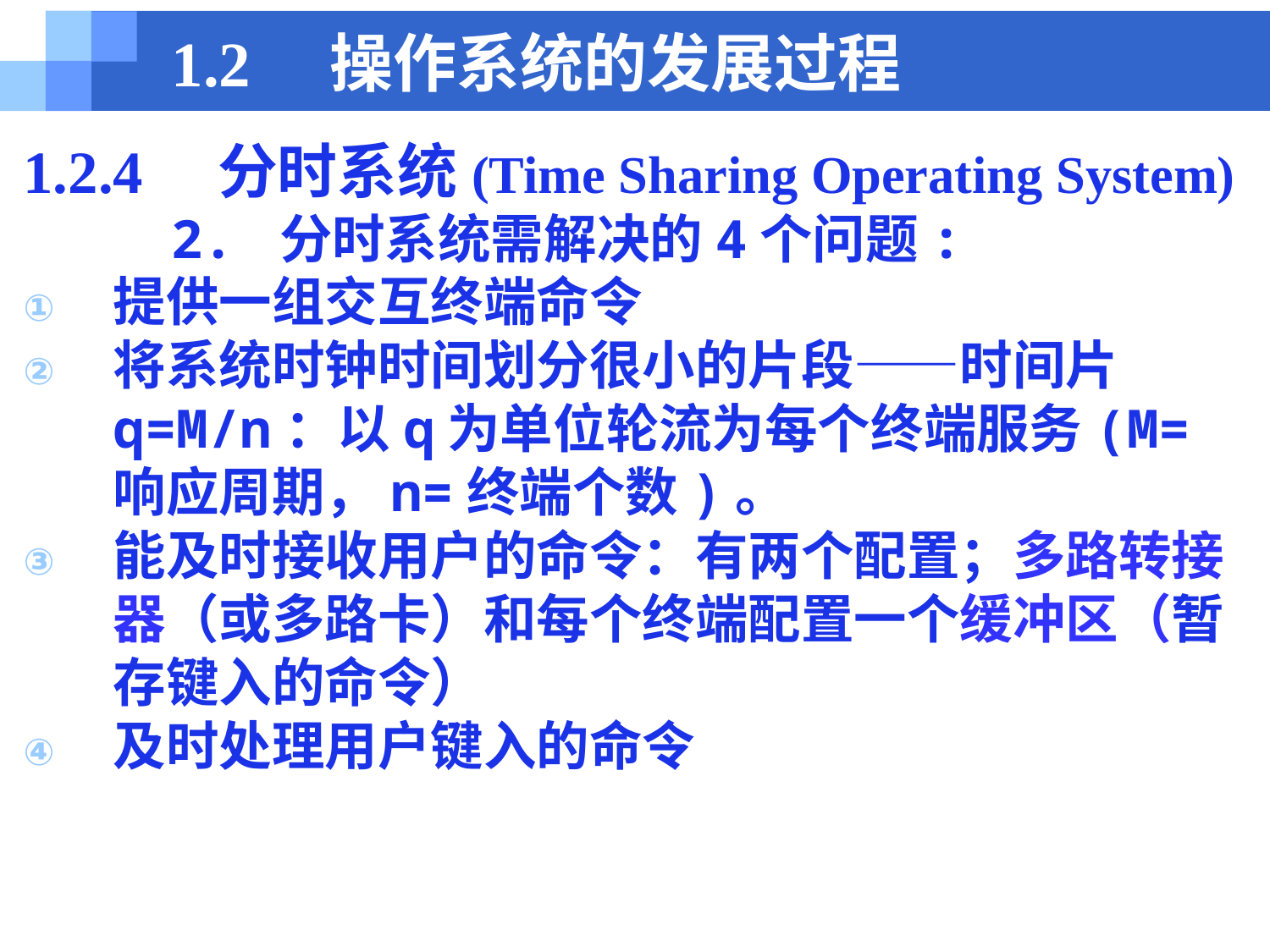

# 1.2　操作系统的发展过程
1.2.4　分时系统(Time Sharing Operating System)
     2. 分时系统需解决的4个问题:
提供一组交互终端命令
将系统时钟时间划分很小的片段——时间片q=M/n：以q为单位轮流为每个终端服务(M=响应周期，n=终端个数)。
能及时接收用户的命令：有两个配置；多路转接器（或多路卡）和每个终端配置一个缓冲区（暂存键入的命令）
及时处理用户键入的命令